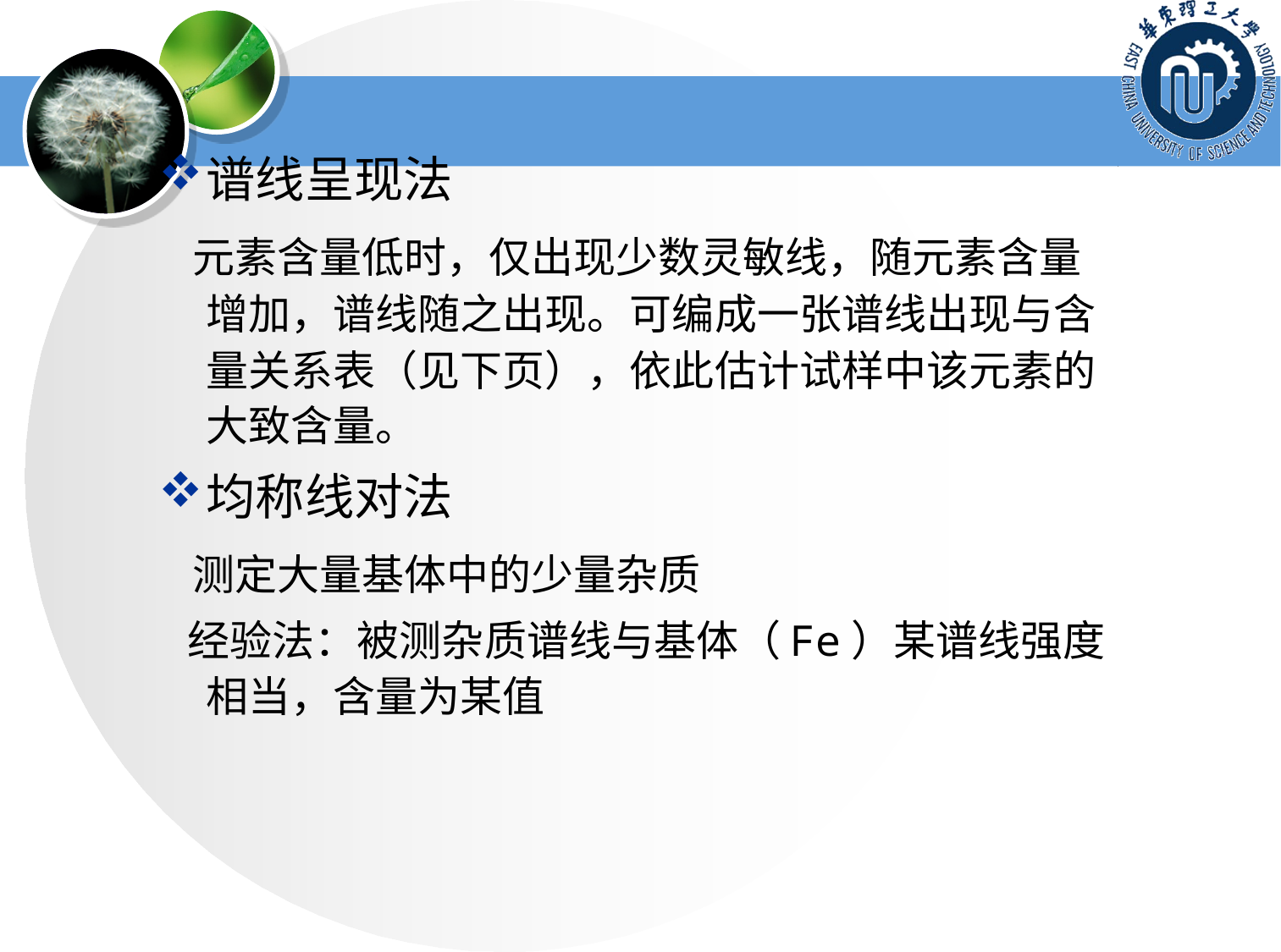

谱线呈现法
  元素含量低时，仅出现少数灵敏线，随元素含量增加，谱线随之出现。可编成一张谱线出现与含量关系表（见下页），依此估计试样中该元素的大致含量。
均称线对法
  测定大量基体中的少量杂质
  经验法：被测杂质谱线与基体（Fe）某谱线强度相当，含量为某值